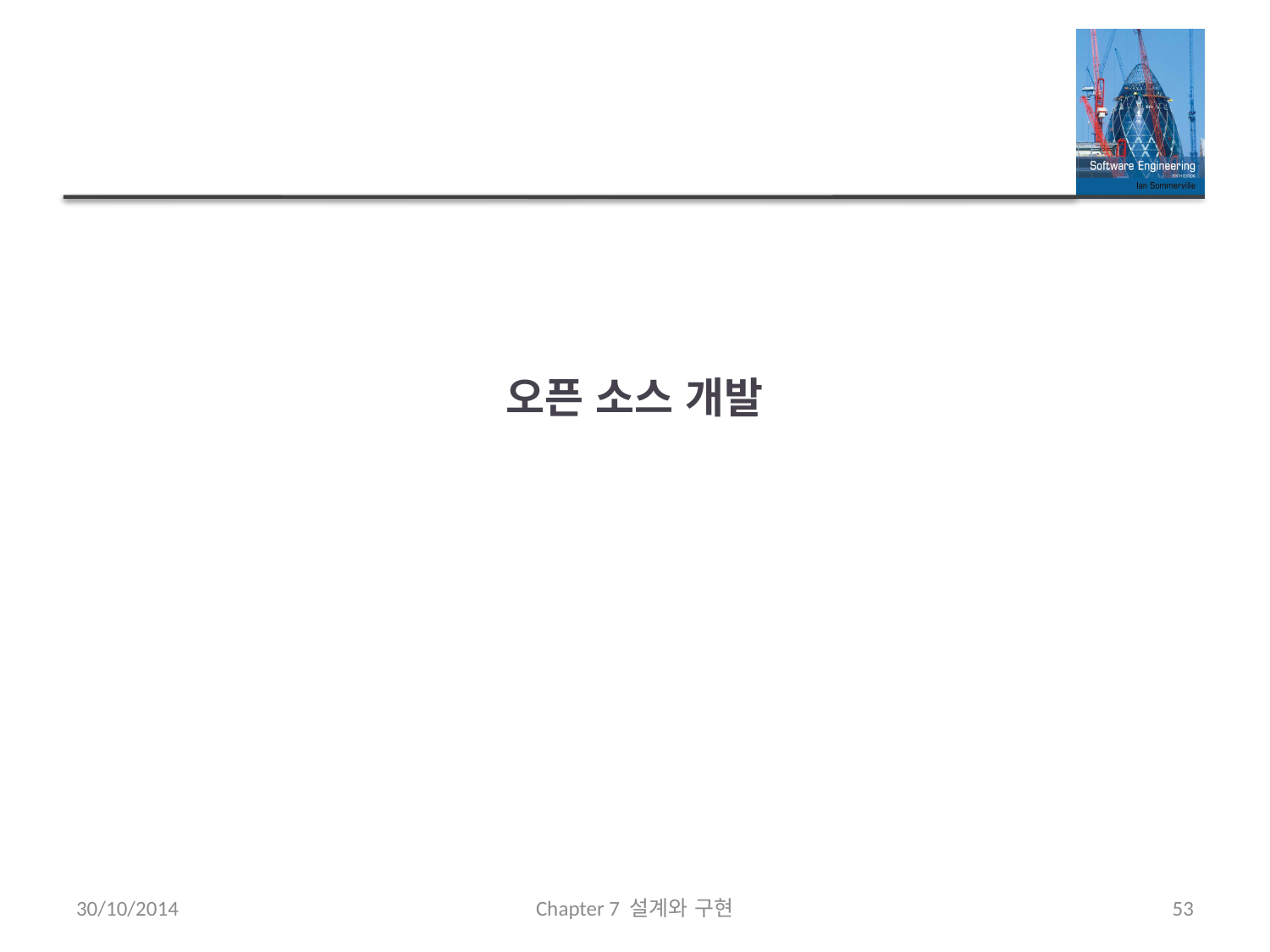

# 오픈 소스 개발
30/10/2014
Chapter 7 설계와 구현
53